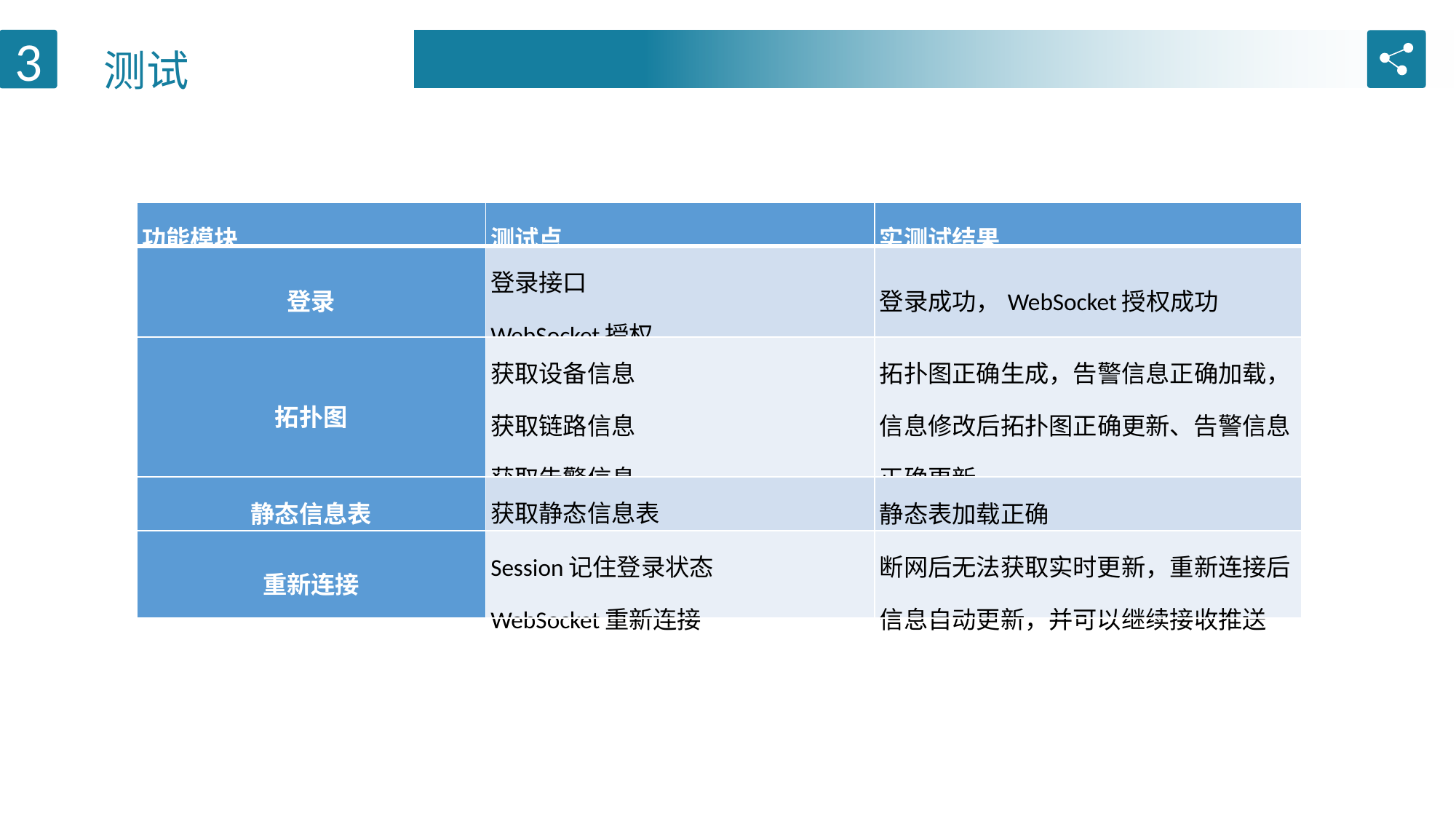

测试
3

| 功能模块 | 测试点 | 实测试结果 |
| --- | --- | --- |
| 登录 | 登录接口 WebSocket授权 | 登录成功，WebSocket授权成功 |
| 拓扑图 | 获取设备信息 获取链路信息 获取告警信息 | 拓扑图正确生成，告警信息正确加载，信息修改后拓扑图正确更新、告警信息正确更新 |
| 静态信息表 | 获取静态信息表 | 静态表加载正确 |
| 重新连接 | Session记住登录状态 WebSocket重新连接 | 断网后无法获取实时更新，重新连接后信息自动更新，并可以继续接收推送 |